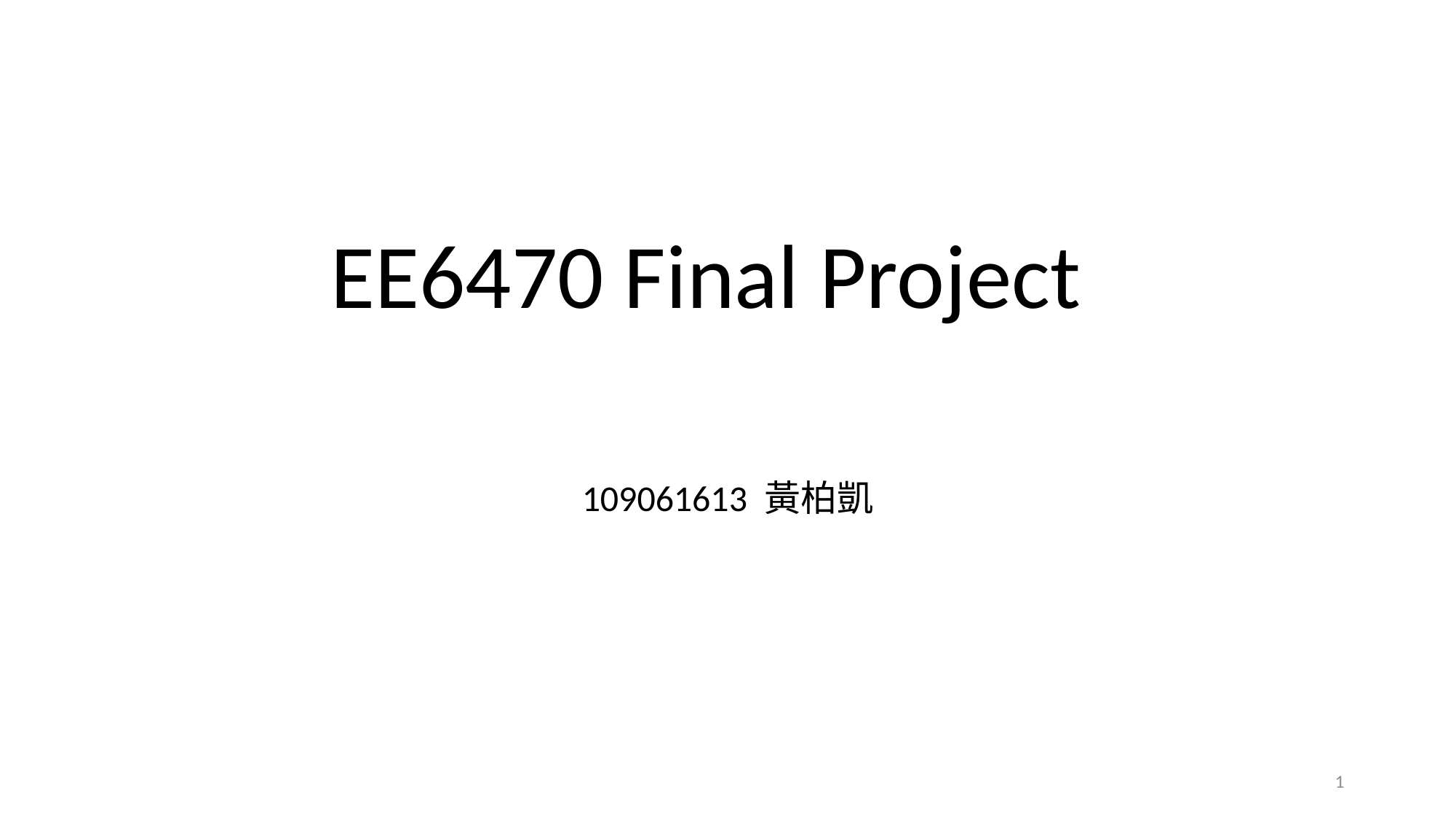

# EE6470 Final Project
109061613 黃柏凱
1